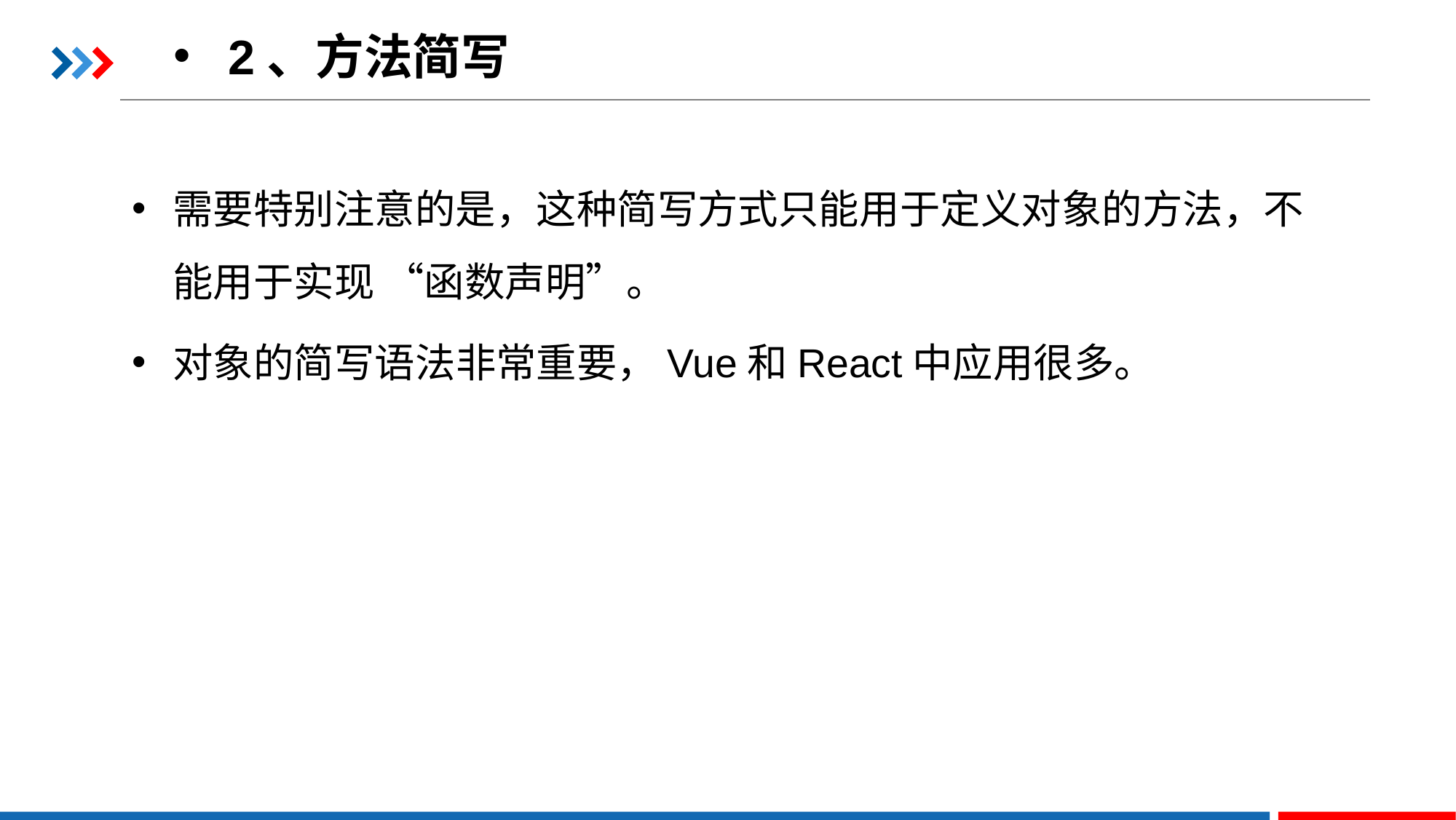

2、方法简写
需要特别注意的是，这种简写方式只能用于定义对象的方法，不能用于实现 “函数声明”。
对象的简写语法非常重要，Vue和React中应用很多。